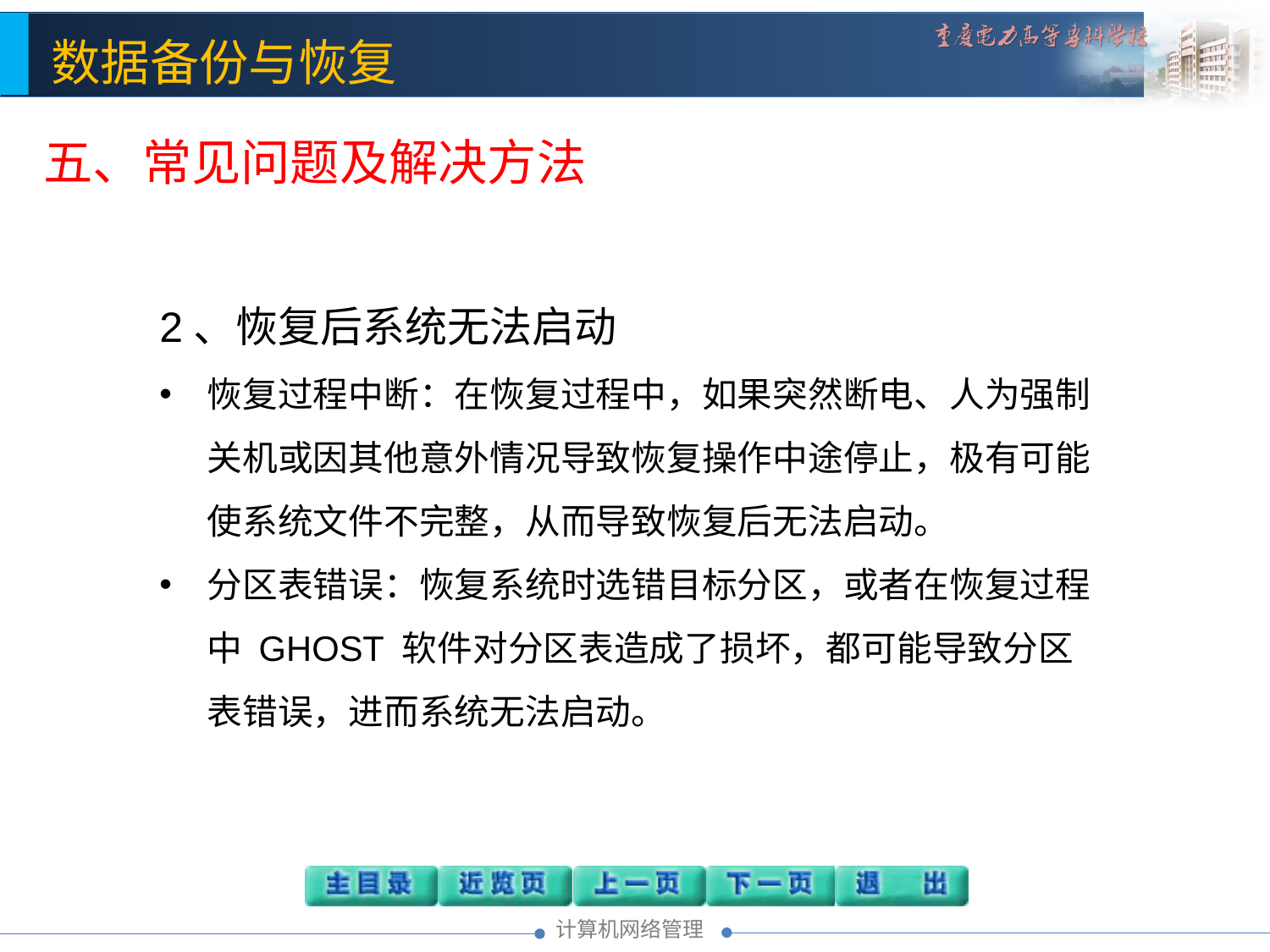

五、常见问题及解决方法
2、恢复后系统无法启动
恢复过程中断：在恢复过程中，如果突然断电、人为强制关机或因其他意外情况导致恢复操作中途停止，极有可能使系统文件不完整，从而导致恢复后无法启动。
分区表错误：恢复系统时选错目标分区，或者在恢复过程中 GHOST 软件对分区表造成了损坏，都可能导致分区表错误，进而系统无法启动。